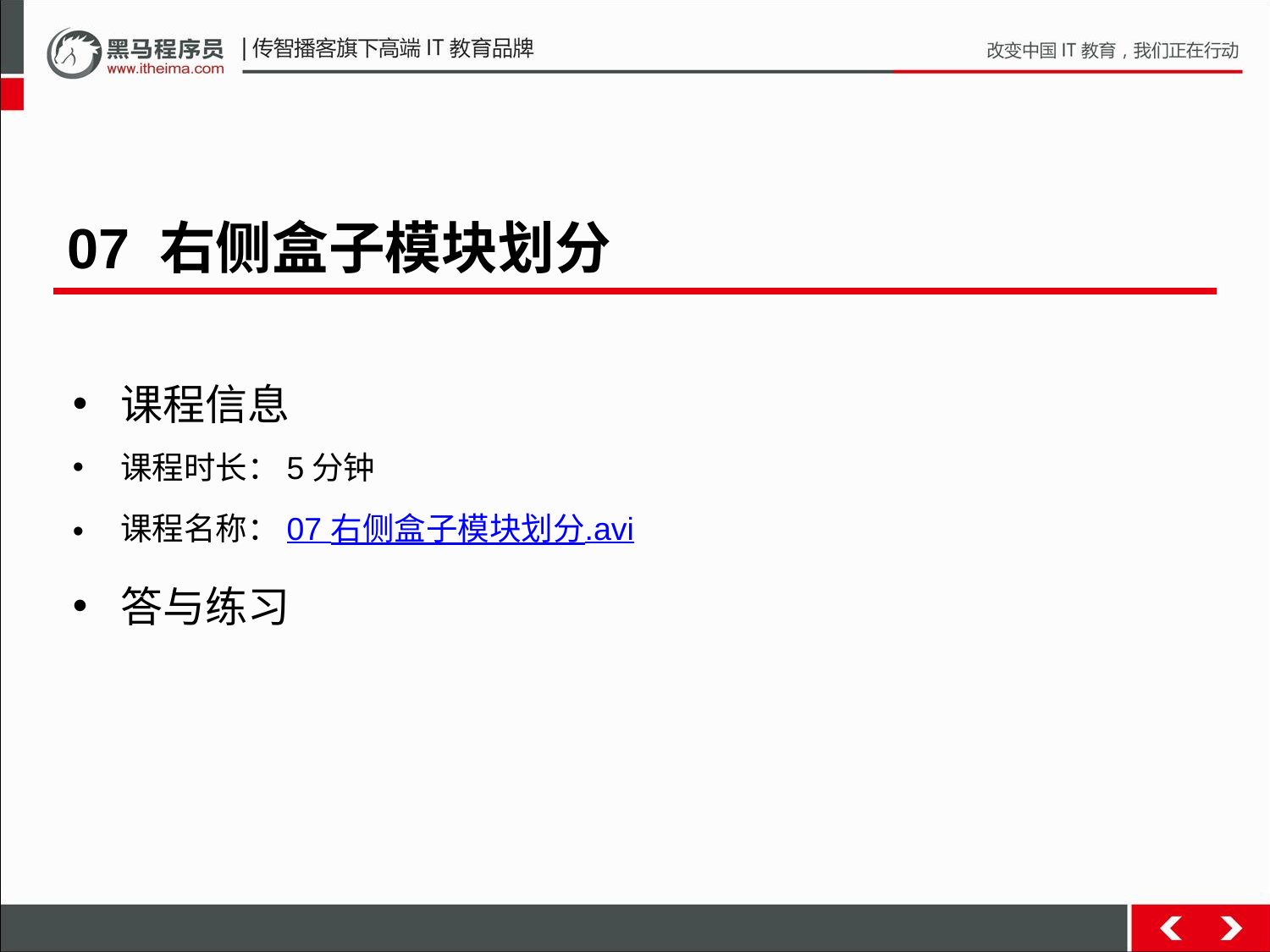

07 右侧盒子模块划分
课程信息
课程时长：5分钟
课程名称：07 右侧盒子模块划分.avi
答与练习